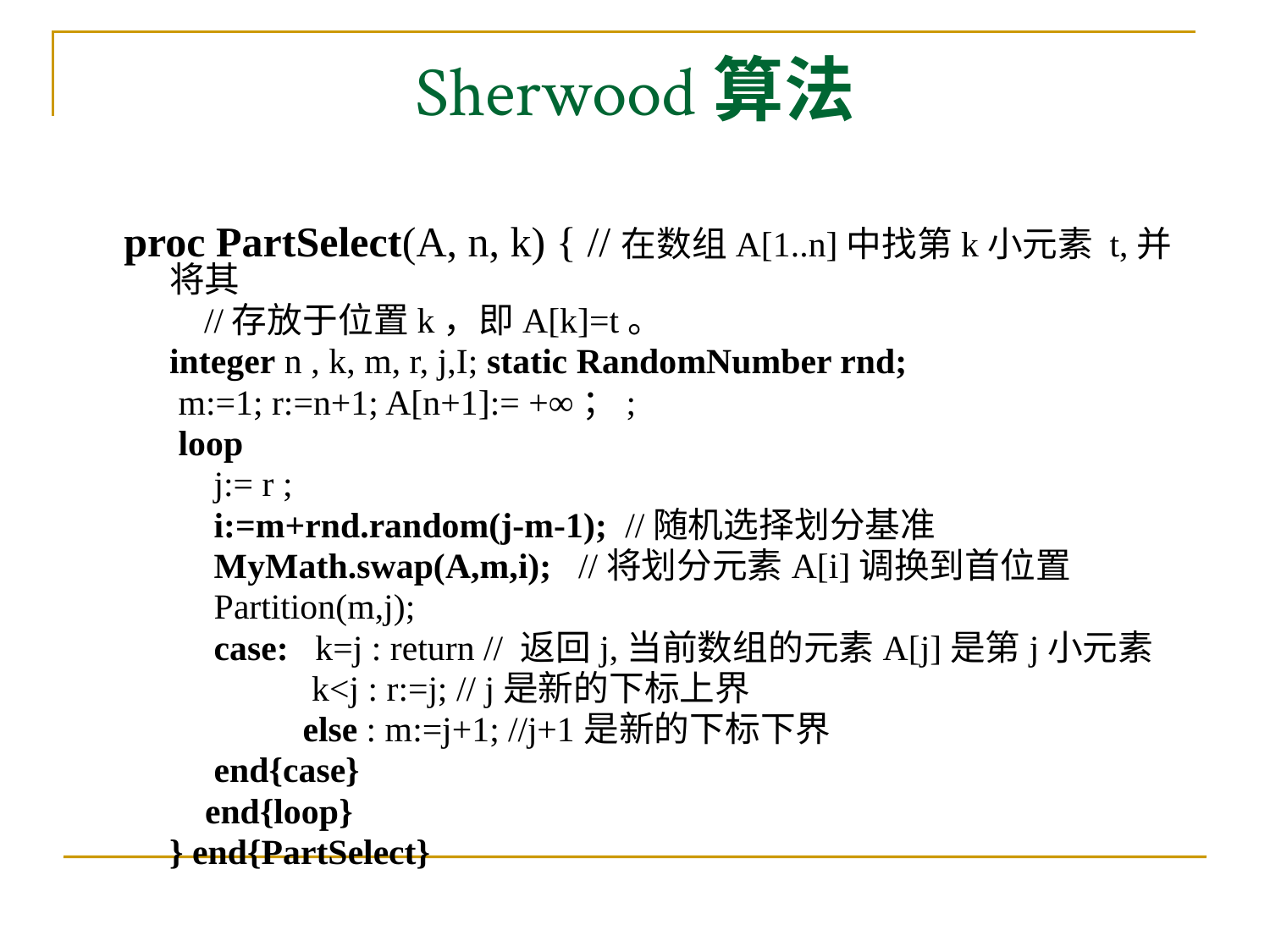

# Sherwood算法
proc PartSelect(A, n, k) { //在数组A[1..n]中找第k小元素 t,并将其
         //存放于位置k，即A[k]=t。
integer n , k, m, r, j,I; static RandomNumber rnd;
 m:=1; r:=n+1; A[n+1]:= +∞；;
 loop
     j:= r ;
     i:=m+rnd.random(j-m-1);  //随机选择划分基准
     MyMath.swap(A,m,i);   //将划分元素A[i]调换到首位置
     Partition(m,j);
     case:   k=j : return // 返回j,当前数组的元素A[j]是第j小元素
                k<j : r:=j; // j是新的下标上界
               else : m:=j+1; //j+1是新的下标下界
     end{case}
    end{loop}
} end{PartSelect}